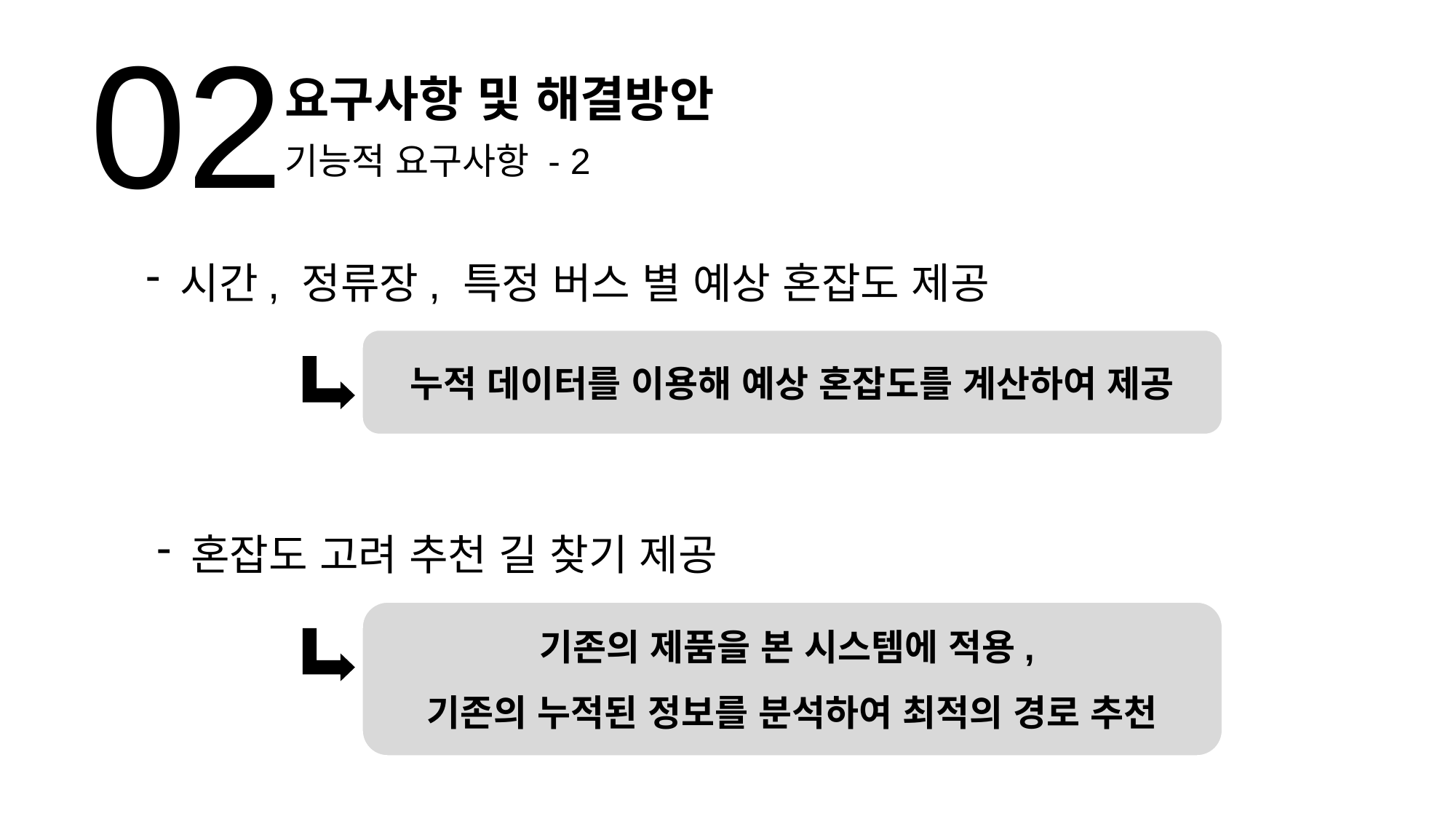

02
요구사항 및 해결방안
기능적 요구사항 - 2
시간, 정류장, 특정 버스 별 예상 혼잡도 제공
누적 데이터를 이용해 예상 혼잡도를 계산하여 제공

혼잡도 고려 추천 길 찾기 제공
기존의 제품을 본 시스템에 적용,
기존의 누적된 정보를 분석하여 최적의 경로 추천